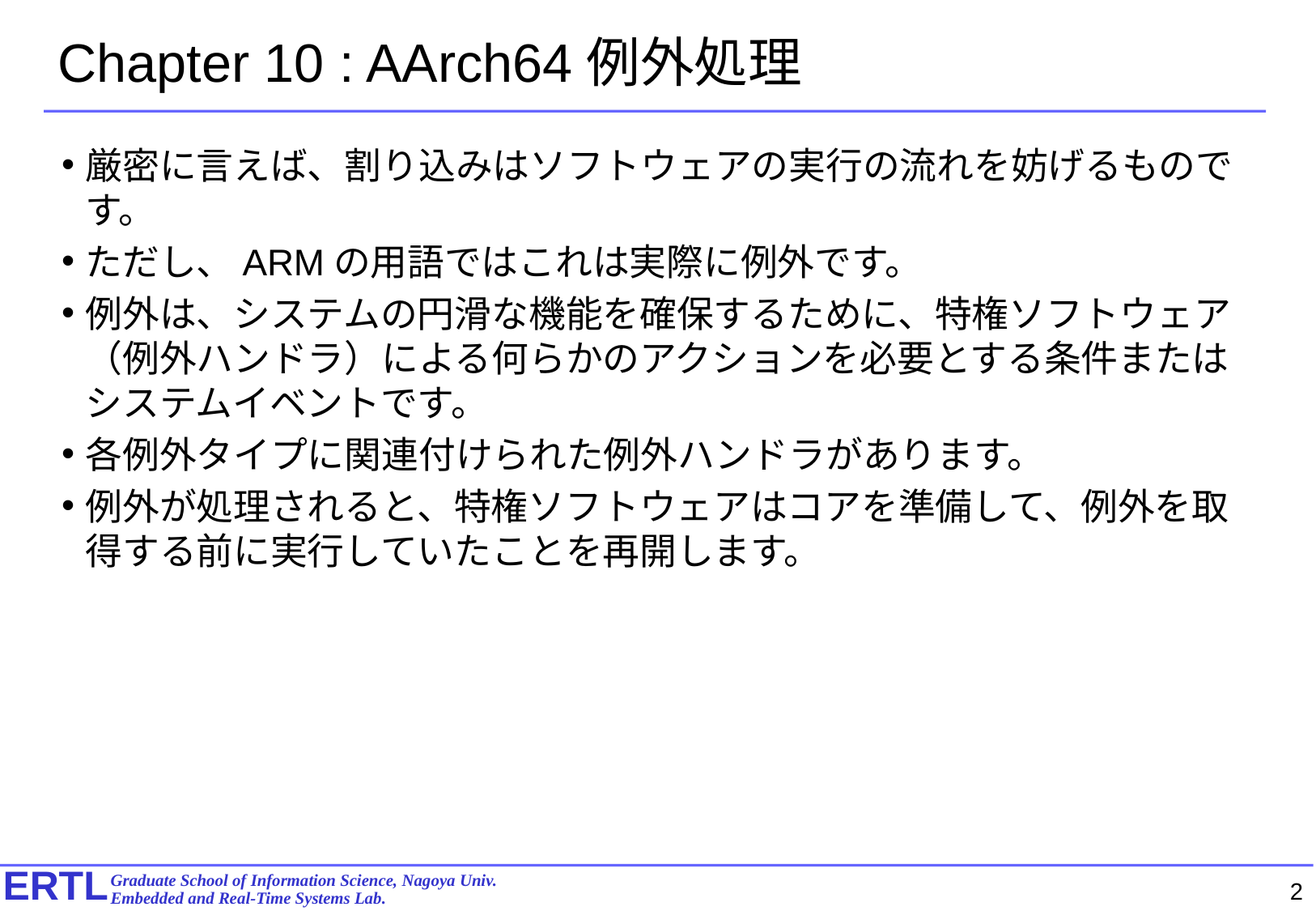

# Chapter 10 : AArch64例外処理
厳密に言えば、割り込みはソフトウェアの実行の流れを妨げるものです。
ただし、ARMの用語ではこれは実際に例外です。
例外は、システムの円滑な機能を確保するために、特権ソフトウェア（例外ハンドラ）による何らかのアクションを必要とする条件またはシステムイベントです。
各例外タイプに関連付けられた例外ハンドラがあります。
例外が処理されると、特権ソフトウェアはコアを準備して、例外を取得する前に実行していたことを再開します。
2